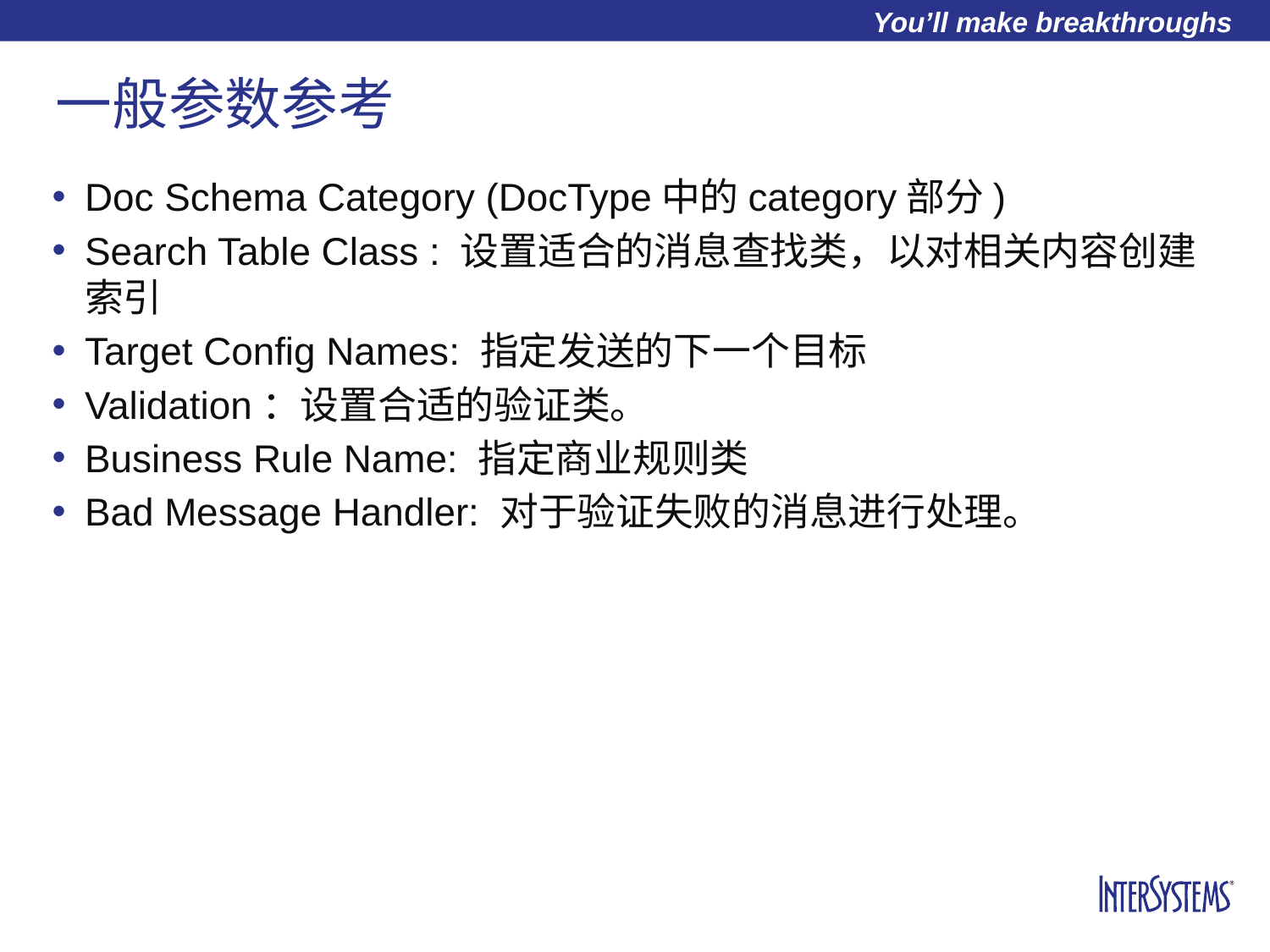

# 一般参数参考
Doc Schema Category (DocType中的category部分)
Search Table Class : 设置适合的消息查找类，以对相关内容创建索引
Target Config Names: 指定发送的下一个目标
Validation：设置合适的验证类。
Business Rule Name: 指定商业规则类
Bad Message Handler: 对于验证失败的消息进行处理。